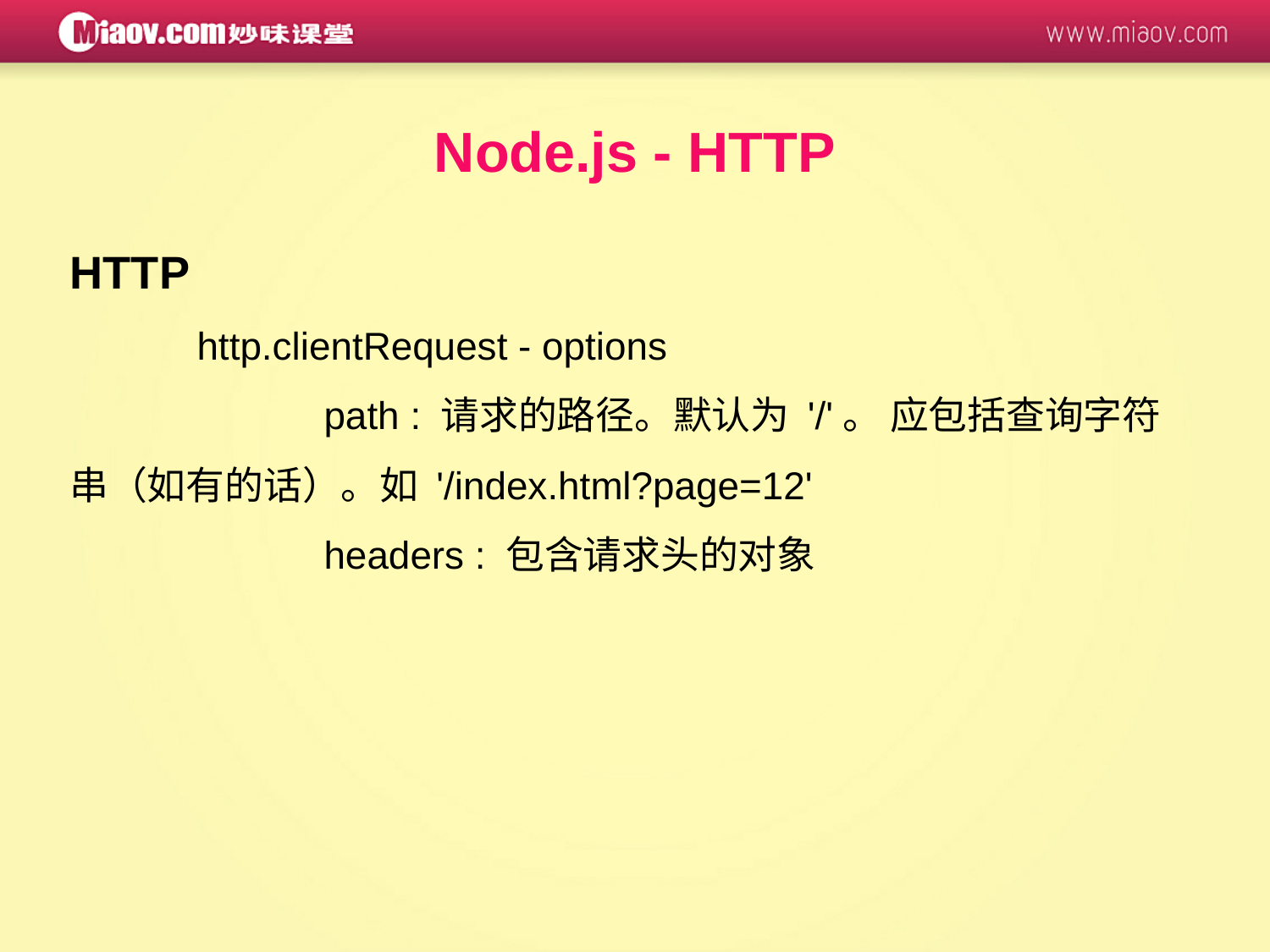

Node.js - HTTP
HTTP
	http.clientRequest - options
		path : 请求的路径。默认为 '/'。 应包括查询字符串（如有的话）。如 '/index.html?page=12'
		headers : 包含请求头的对象